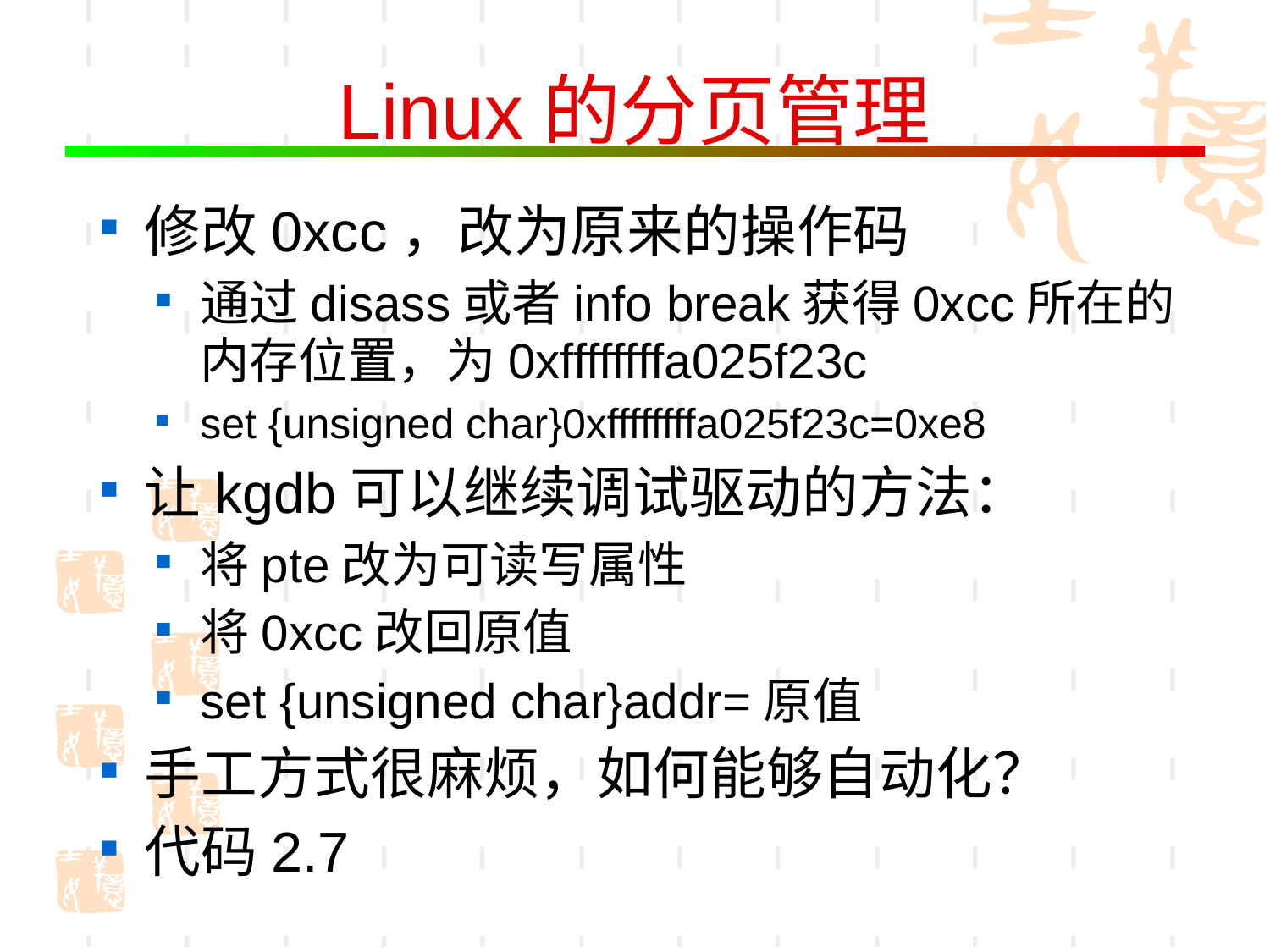

# Linux的分页管理
修改0xcc，改为原来的操作码
通过disass或者info break获得0xcc所在的内存位置，为0xffffffffa025f23c
set {unsigned char}0xffffffffa025f23c=0xe8
让kgdb可以继续调试驱动的方法：
将pte改为可读写属性
将0xcc改回原值
set {unsigned char}addr=原值
手工方式很麻烦，如何能够自动化？
代码2.7